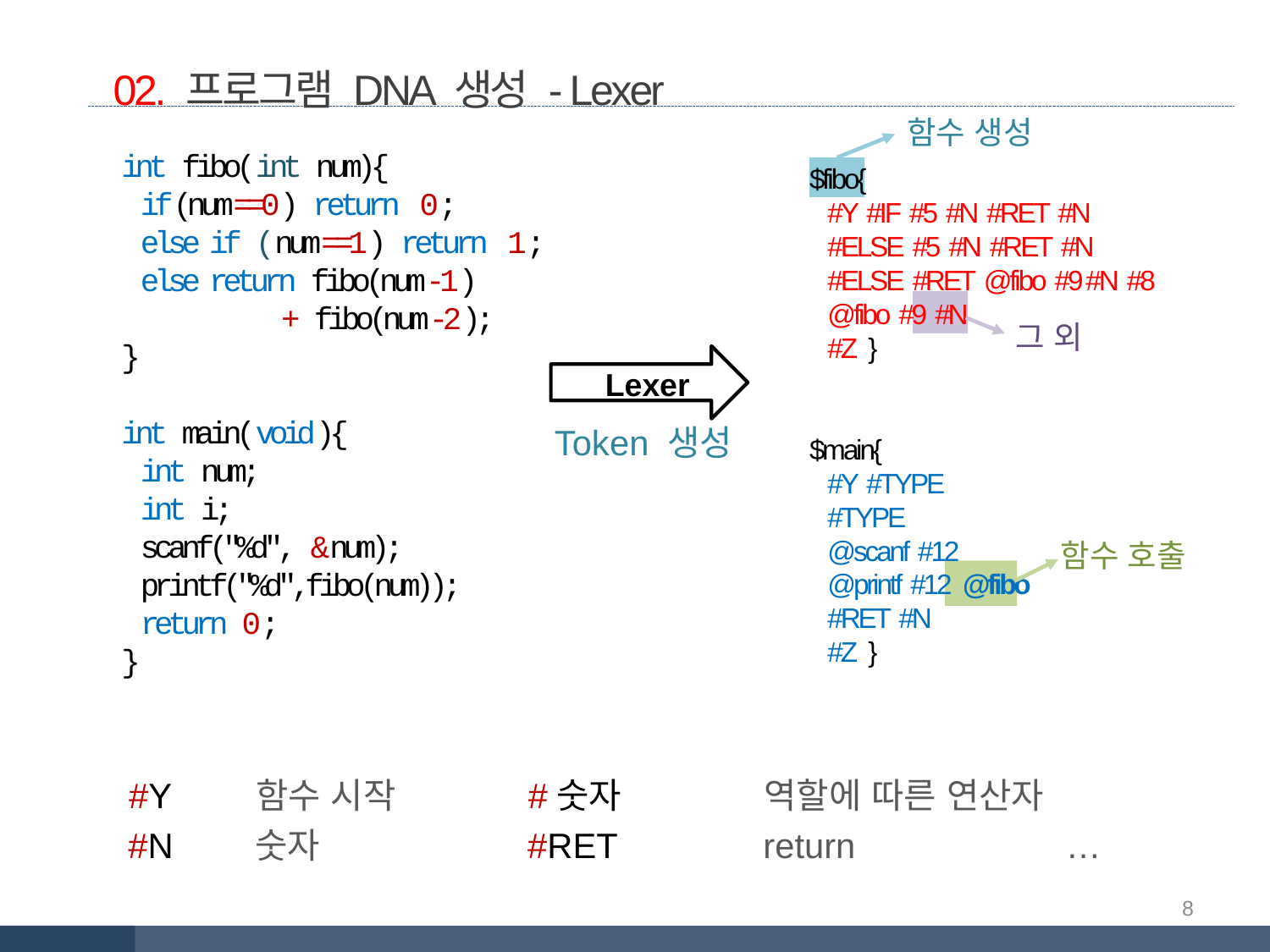

02. 프로그램 DNA 생성 - Lexer
함수 생성
int fibo(int num){
 if(num==0) return 0;
 else if (num==1) return 1;
 else return fibo(num-1)
	  + fibo(num-2);
}

int main(void){
 int num;
 int i;
 scanf("%d", &num);
 printf("%d",fibo(num));
 return 0;
}
$fibo{
   #Y  #IF  #5  #N  #RET  #N
   #ELSE  #5  #N  #RET  #N
   #ELSE  #RET  @fibo  #9 #N  #8
   @fibo  #9  #N
   #Z  }

$main{
   #Y  #TYPE
   #TYPE
   @scanf  #12
   @printf  #12  @fibo
   #RET  #N
   #Z  }

그 외

Lexer
Token 생성
함수 호출

#Y	함수 시작	 #숫자		역할에 따른 연산자
#N	숫자		 #RET		return		     …
8